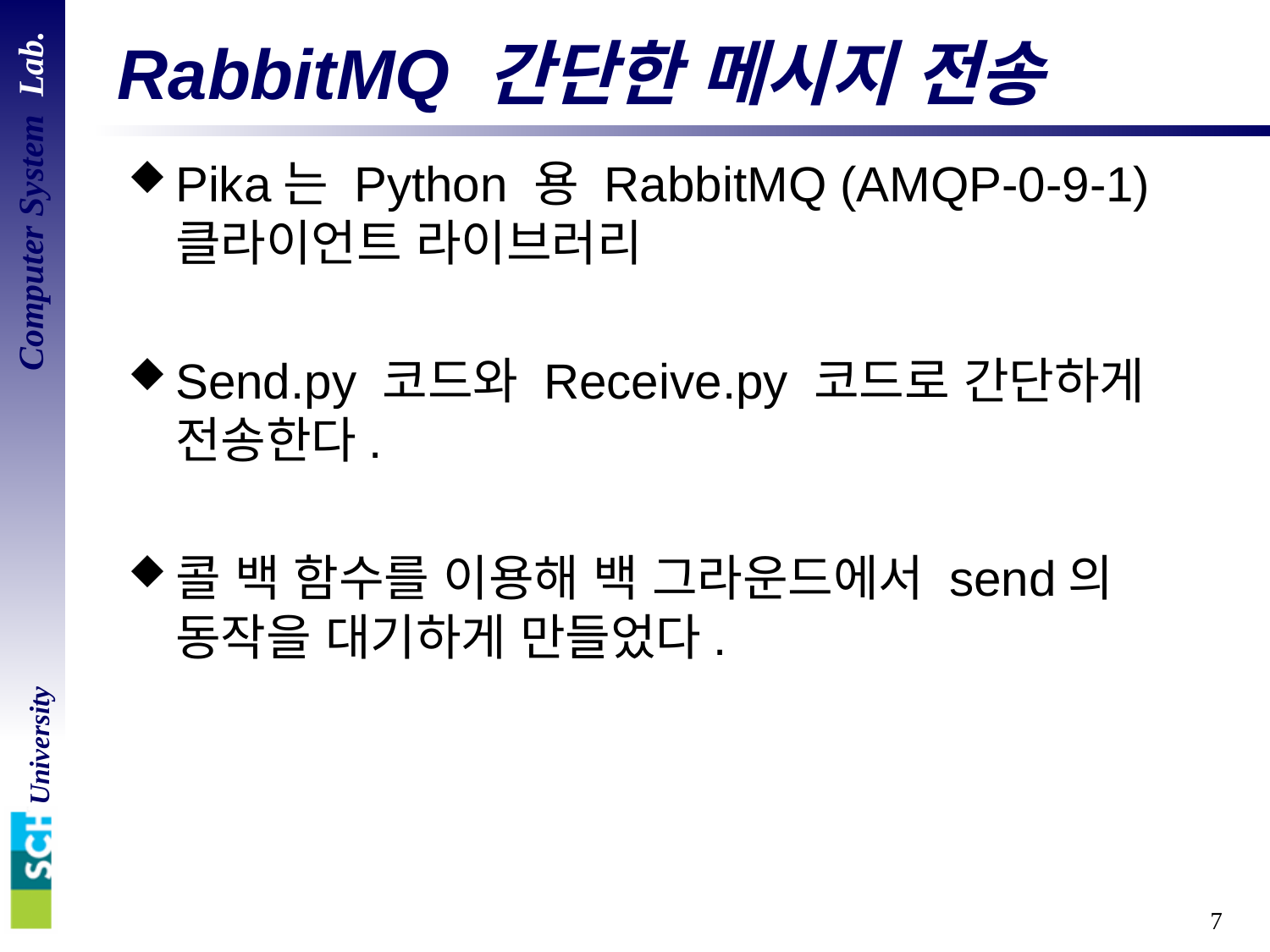

# RabbitMQ 간단한 메시지 전송
Pika는 Python 용 RabbitMQ (AMQP-0-9-1) 클라이언트 라이브러리

Send.py 코드와 Receive.py 코드로 간단하게 전송한다.

콜 백 함수를 이용해 백 그라운드에서 send의 동작을 대기하게 만들었다.